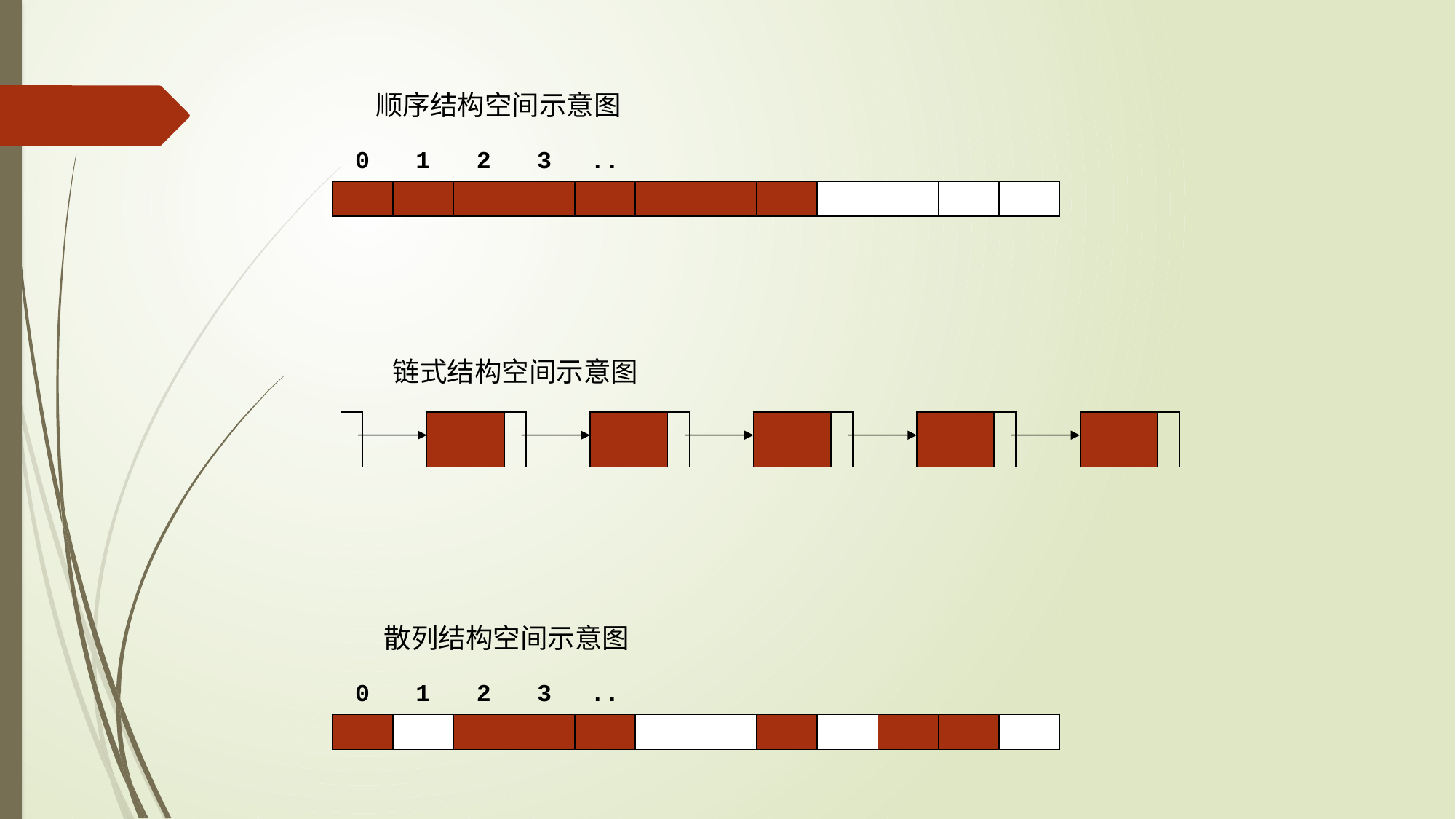

顺序结构空间示意图
| 0 | 1 | 2 | 3 | .. |  |  |  |  |  |  |  |
| --- | --- | --- | --- | --- | --- | --- | --- | --- | --- | --- | --- |
|  |  |  |  |  |  |  |  |  |  |  |  |
链式结构空间示意图

散列结构空间示意图
| 0 | 1 | 2 | 3 | .. |  |  |  |  |  |  |  |
| --- | --- | --- | --- | --- | --- | --- | --- | --- | --- | --- | --- |
|  |  |  |  |  |  |  |  |  |  |  |  |